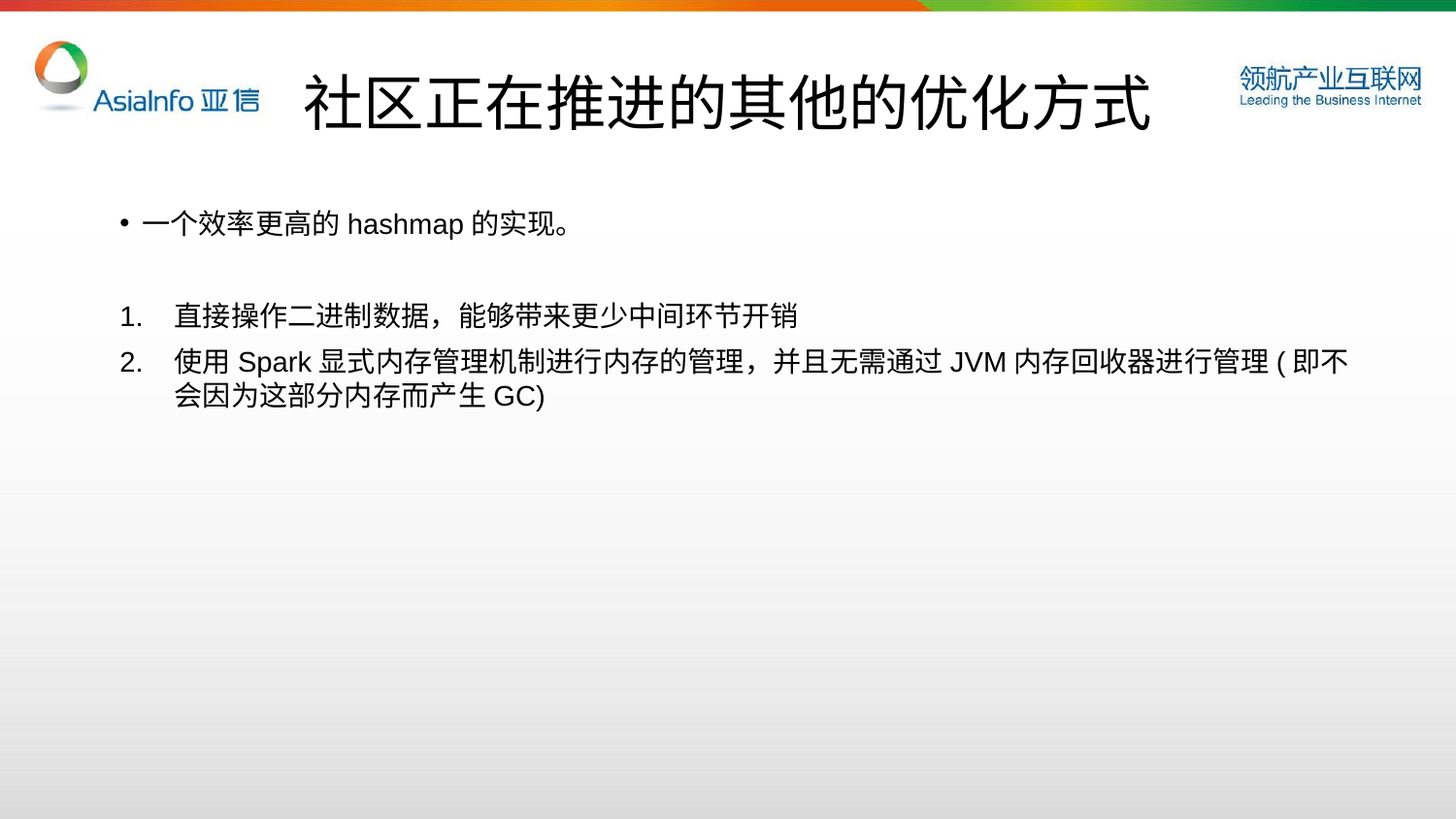

# 社区正在推进的其他的优化方式
一个效率更高的hashmap的实现。

直接操作二进制数据，能够带来更少中间环节开销
使用Spark显式内存管理机制进行内存的管理，并且无需通过JVM内存回收器进行管理(即不会因为这部分内存而产生GC)